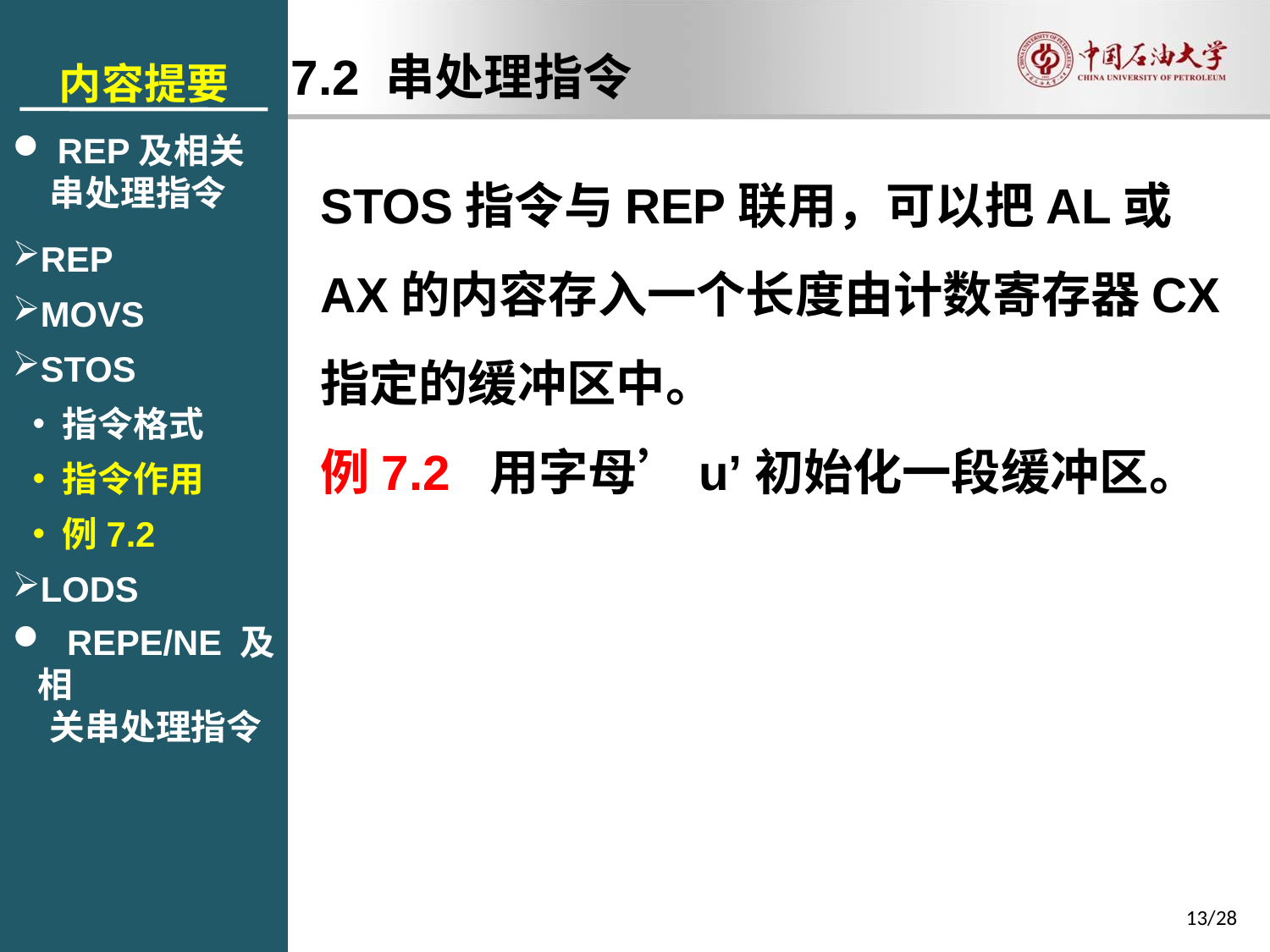

内容提要
 REP及相关
串处理指令
REP
MOVS
STOS
指令格式
指令作用
例7.2
LODS
 REPE/NE及相
关串处理指令
7.2 串处理指令
STOS指令与REP联用，可以把AL或AX的内容存入一个长度由计数寄存器CX指定的缓冲区中。
例7.2  用字母’u’初始化一段缓冲区。
13/28